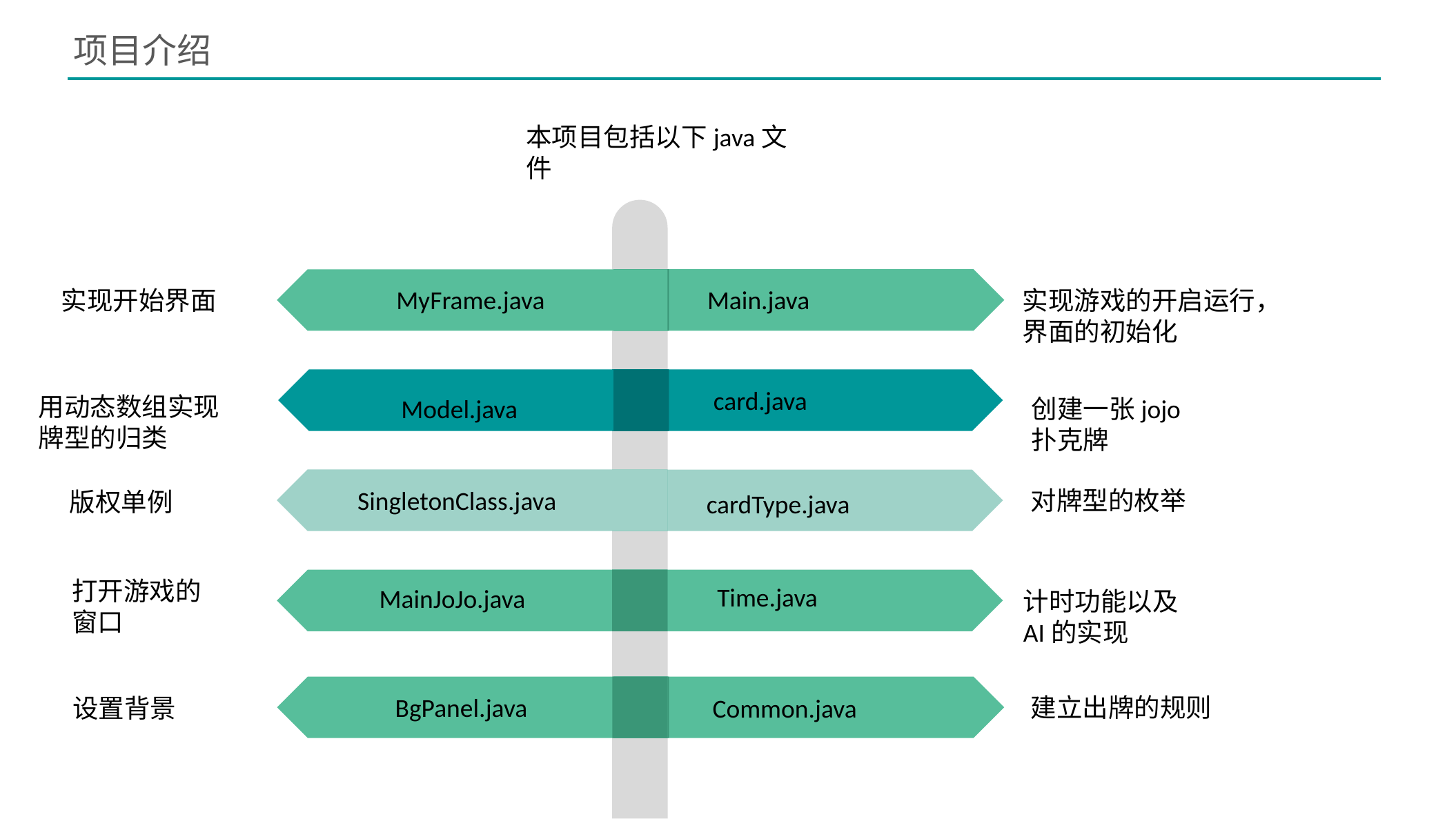

项目介绍
本项目包括以下java文件

MyFrame.java
Main.java
实现开始界面
实现游戏的开启运行，界面的初始化

card.java
用动态数组实现牌型的归类
Model.java
创建一张jojo扑克牌

对牌型的枚举
SingletonClass.java
版权单例
cardType.java
打开游戏的窗口

Time.java
MainJoJo.java
计时功能以及AI的实现

BgPanel.java
建立出牌的规则
设置背景
Common.java